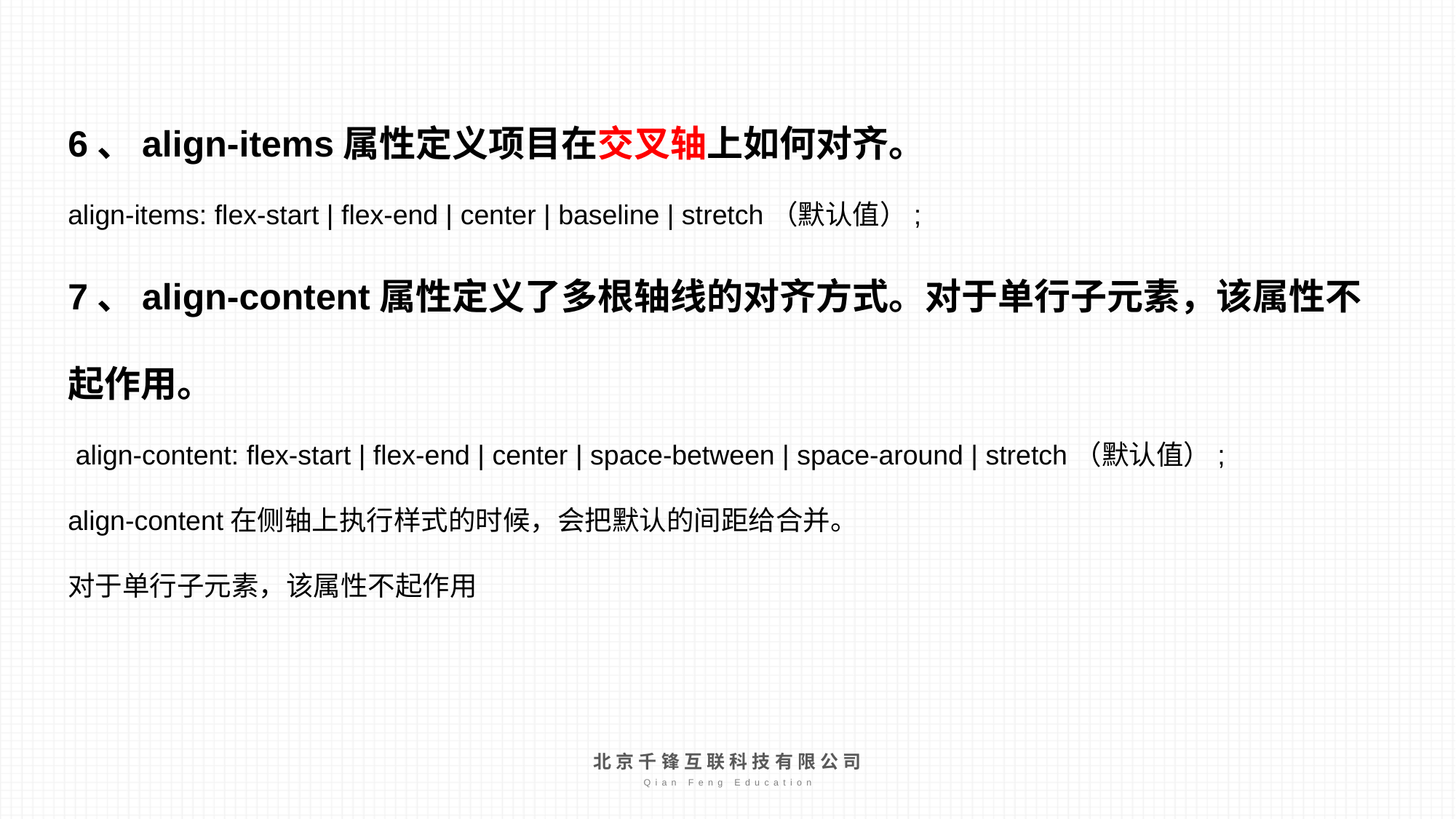

6、align-items属性定义项目在交叉轴上如何对齐。
align-items: flex-start | flex-end | center | baseline | stretch（默认值）;
7、align-content属性定义了多根轴线的对齐方式。对于单行子元素，该属性不起作用。
 align-content: flex-start | flex-end | center | space-between | space-around | stretch（默认值）;
align-content在侧轴上执行样式的时候，会把默认的间距给合并。
对于单行子元素，该属性不起作用
北京千锋互联科技有限公司
Qian Feng Education